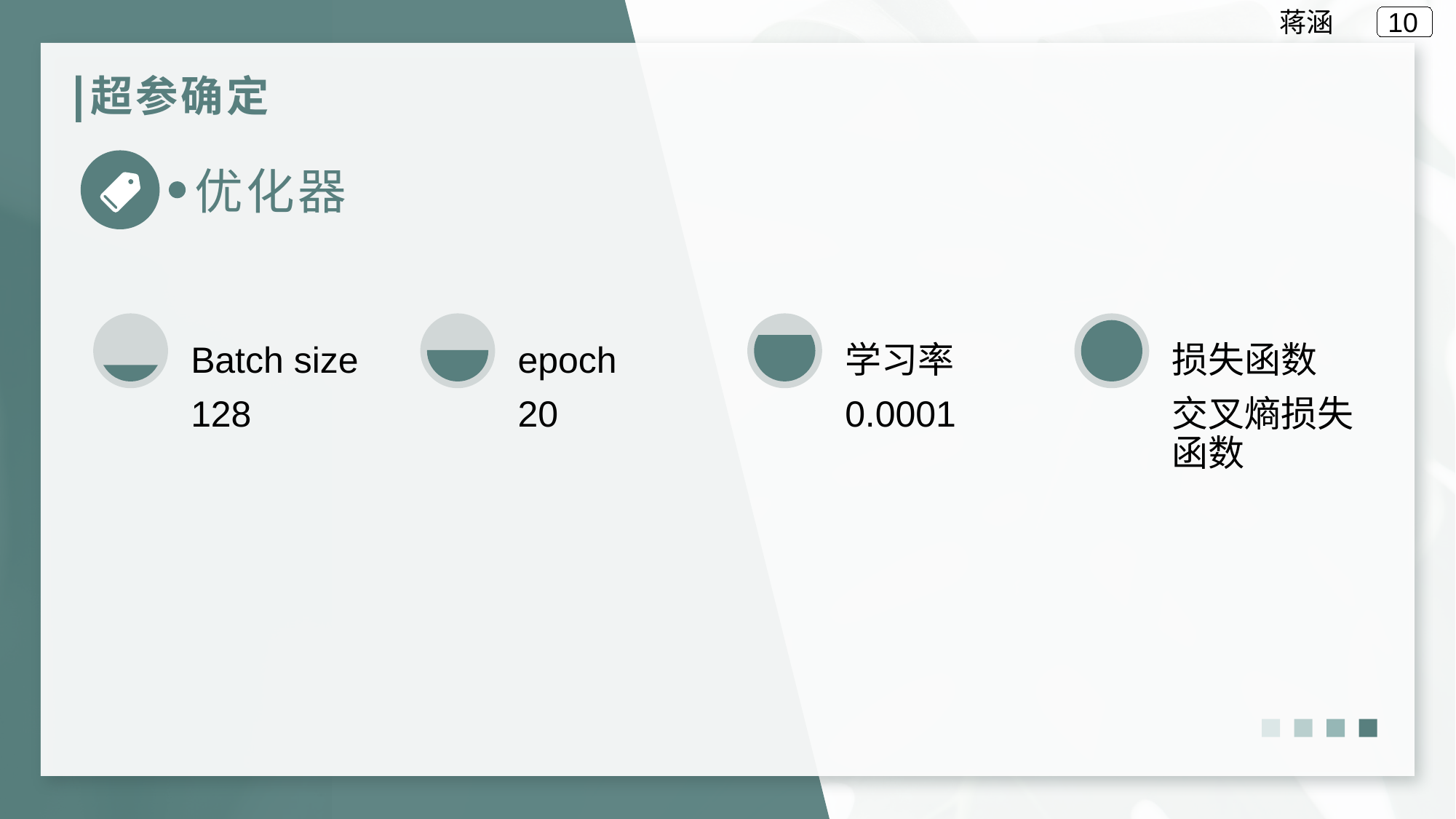

蒋涵
# 超参确定

优化器

128
Batch size
20
epoch
0.0001
学习率
交叉熵损失函数
损失函数